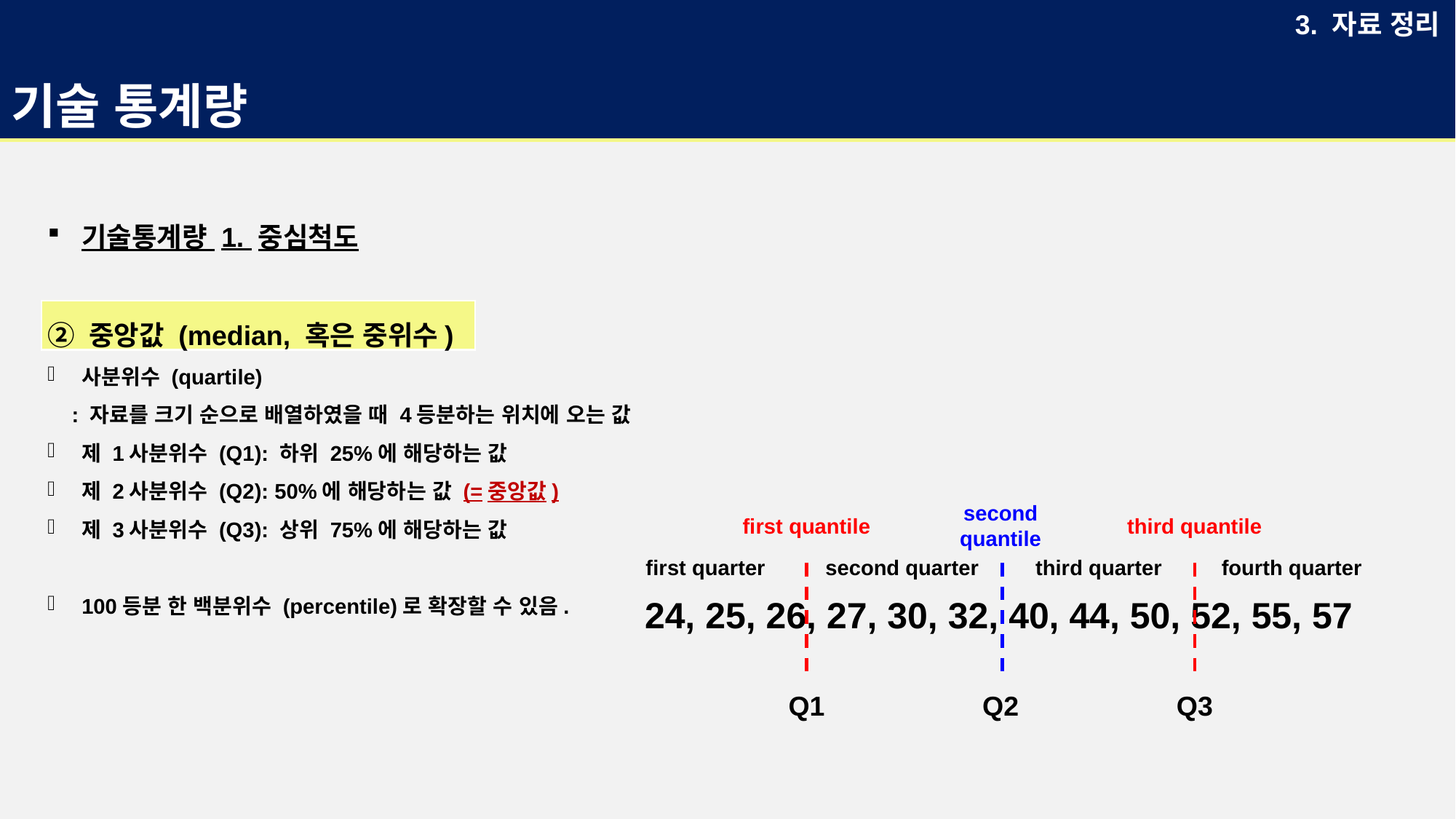

# 기술 통계량
3. 자료 정리
기술통계량 1. 중심척도

② 중앙값 (median, 혹은 중위수)
사분위수 (quartile)
    : 자료를 크기 순으로 배열하였을 때 4등분하는 위치에 오는 값
제 1사분위수 (Q1): 하위 25%에 해당하는 값
제 2사분위수 (Q2): 50%에 해당하는 값 (=중앙값)
제 3사분위수 (Q3): 상위 75%에 해당하는 값

100등분 한 백분위수 (percentile)로 확장할 수 있음.

second quantile
first quantile
third quantile
first quarter
second quarter
third quarter
fourth quarter
24, 25, 26, 27, 30, 32, 40, 44, 50, 52, 55, 57
Q1
Q2
Q3